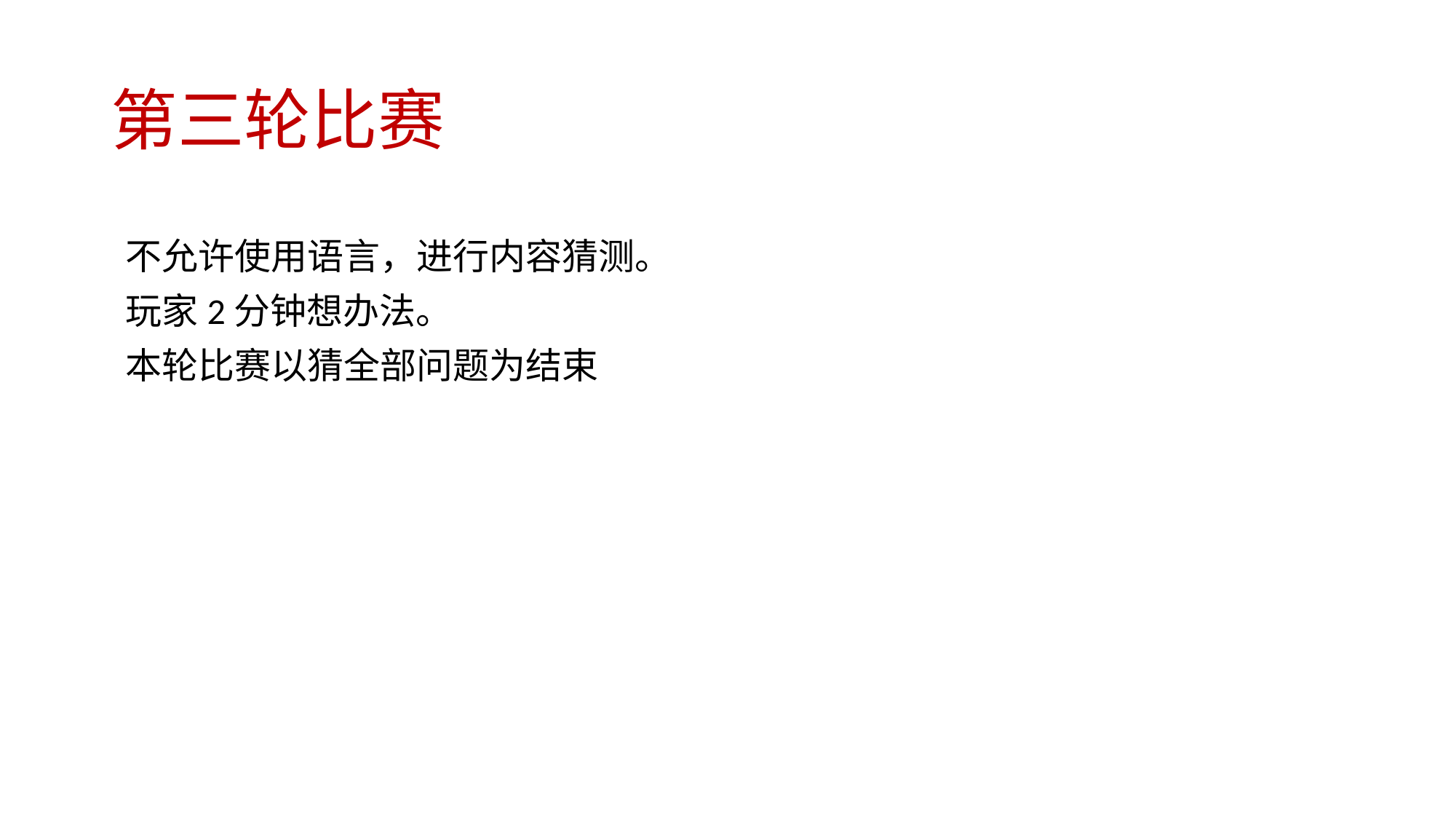

# 第三轮比赛
不允许使用语言，进行内容猜测。
玩家2分钟想办法。
本轮比赛以猜全部问题为结束